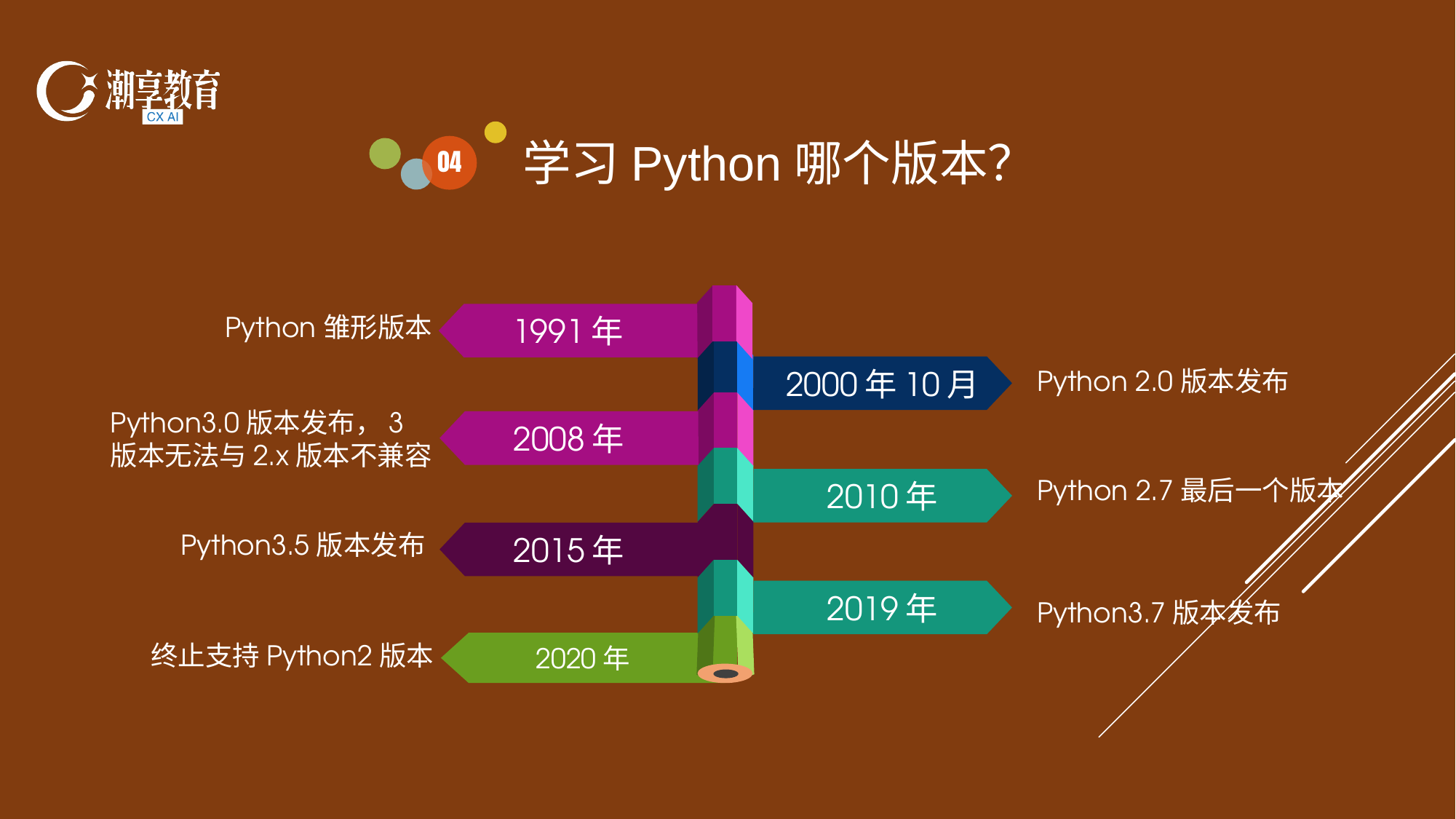

学习Python哪个版本？

04

1991年
Python雏形版本

2000年10月
Python 2.0版本发布

Python3.0版本发布，3版本无法与2.x版本不兼容
2008年

Python 2.7最后一个版本
2010年

2015年
Python3.5版本发布

2019年
Python3.7版本发布

2020年
终止支持Python2版本